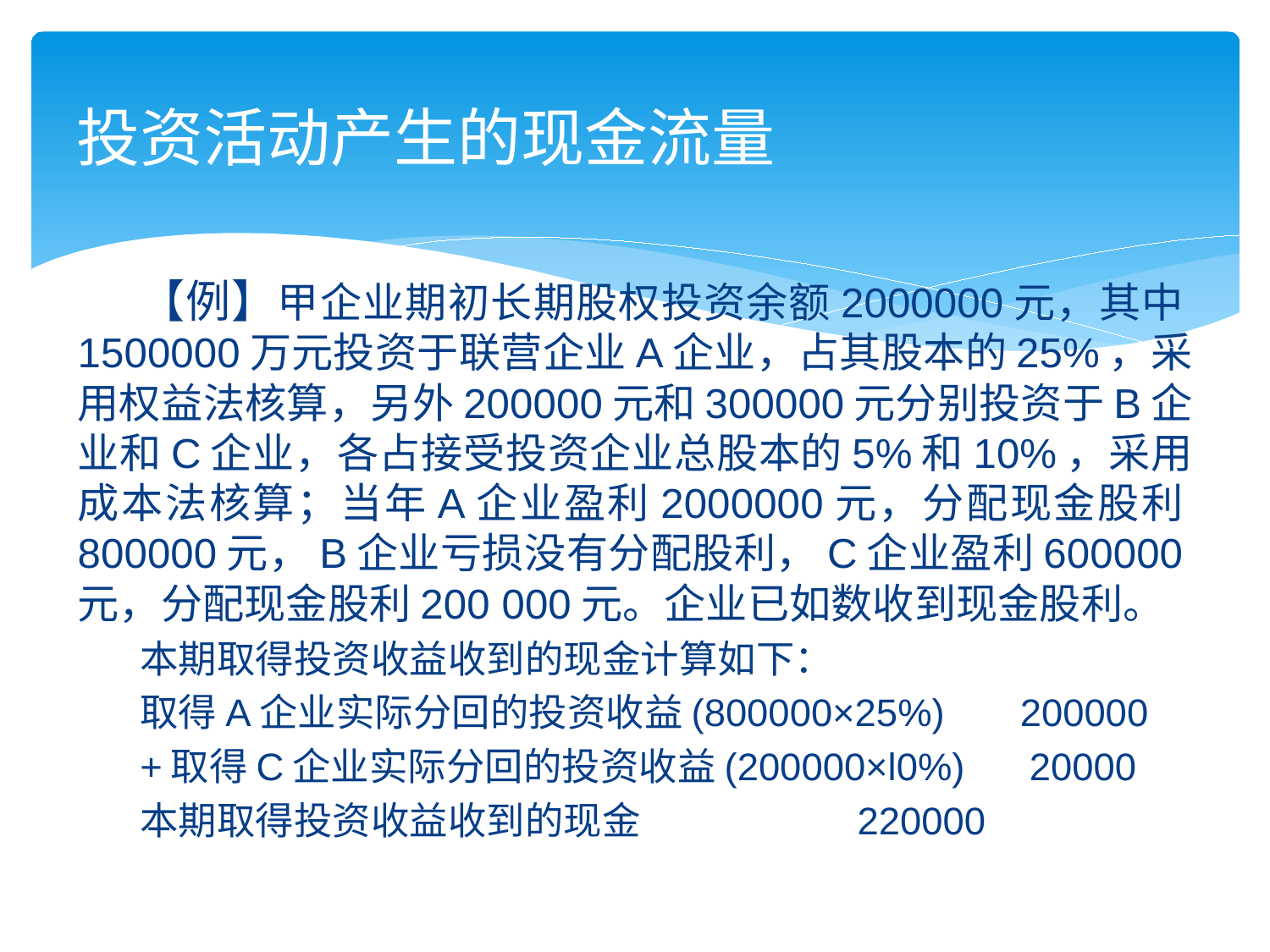

# 投资活动产生的现金流量
【例】甲企业期初长期股权投资余额2000000元，其中1500000万元投资于联营企业A企业，占其股本的25%，采用权益法核算，另外200000元和300000元分别投资于B企业和C企业，各占接受投资企业总股本的5%和10%，采用成本法核算；当年A企业盈利2000000元，分配现金股利800000元，B企业亏损没有分配股利，C企业盈利600000元，分配现金股利200 000元。企业已如数收到现金股利。
本期取得投资收益收到的现金计算如下：
取得A企业实际分回的投资收益(800000×25%)       200000
+取得C企业实际分回的投资收益(200000×l0%)      20000
本期取得投资收益收到的现金                        220000